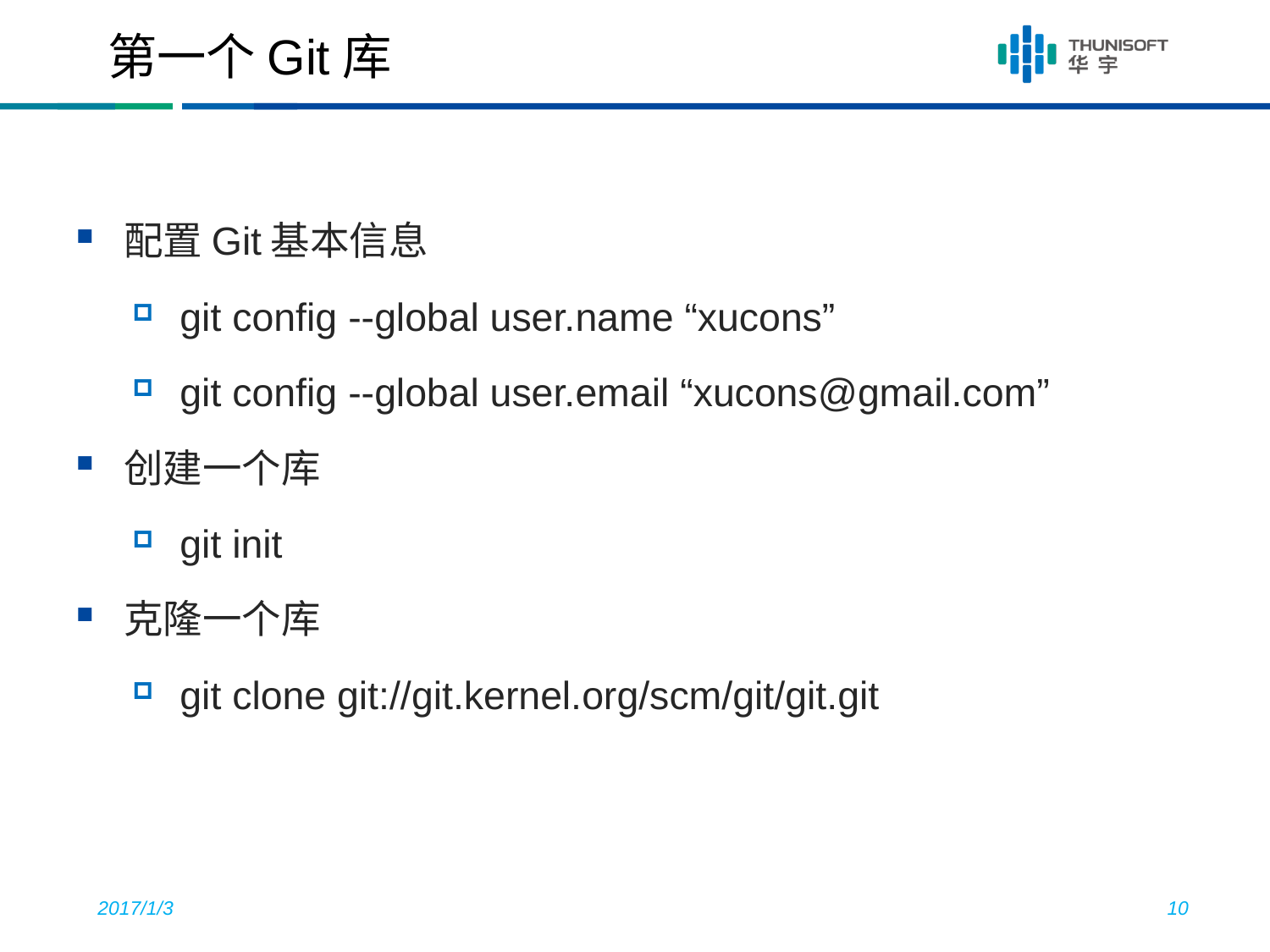

# 第一个Git库
配置Git基本信息
git config --global user.name “xucons”
git config --global user.email “xucons@gmail.com”
创建一个库
git init
克隆一个库
git clone git://git.kernel.org/scm/git/git.git

2017/1/3
10